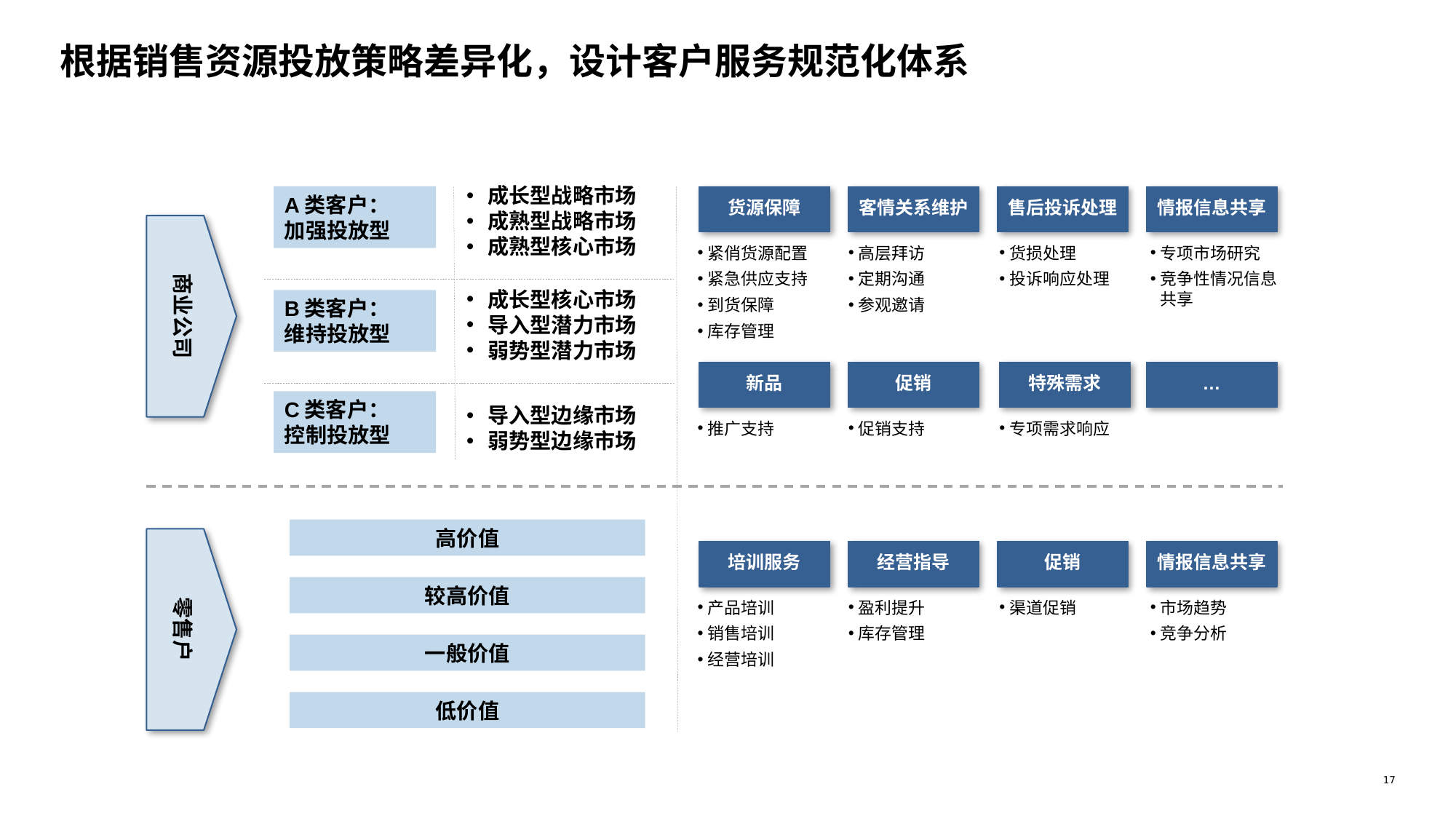

# 根据销售资源投放策略差异化，设计客户服务规范化体系
成长型战略市场
成熟型战略市场
成熟型核心市场
A类客户：
加强投放型
货源保障
客情关系维护
售后投诉处理
情报信息共享
商业公司
紧俏货源配置
紧急供应支持
到货保障
库存管理

高层拜访
定期沟通
参观邀请
货损处理
投诉响应处理

专项市场研究
竞争性情况信息共享

成长型核心市场
导入型潜力市场
弱势型潜力市场
B类客户：
维持投放型
新品
促销
特殊需求
…
C类客户：
控制投放型
导入型边缘市场
弱势型边缘市场
推广支持
促销支持
专项需求响应
高价值
零售户
培训服务
经营指导
促销
情报信息共享
较高价值
产品培训
销售培训
经营培训
盈利提升
库存管理

渠道促销
市场趋势
竞争分析
一般价值
低价值